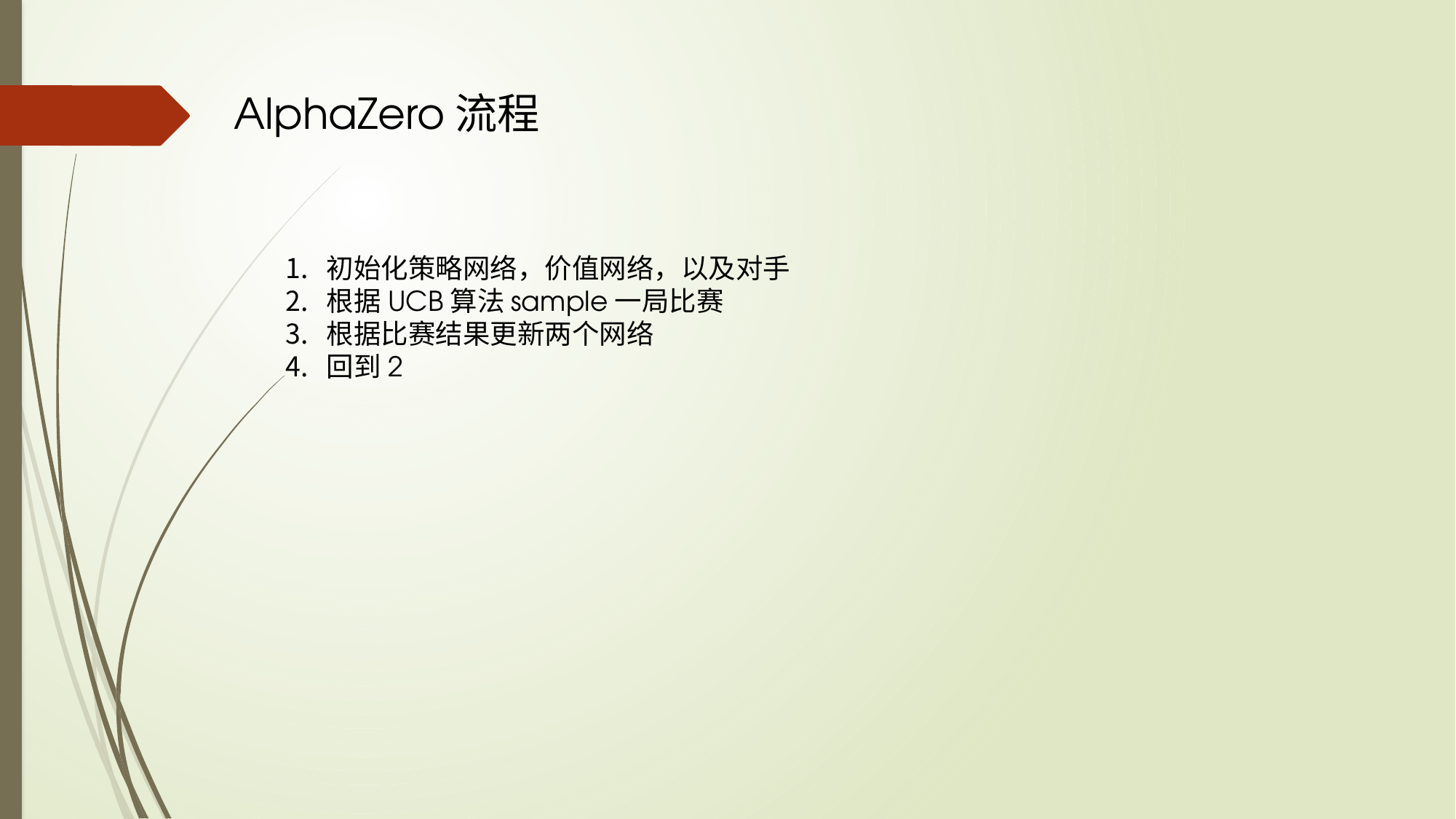

AlphaZero流程
初始化策略网络，价值网络，以及对手
根据UCB算法sample一局比赛
根据比赛结果更新两个网络
回到2